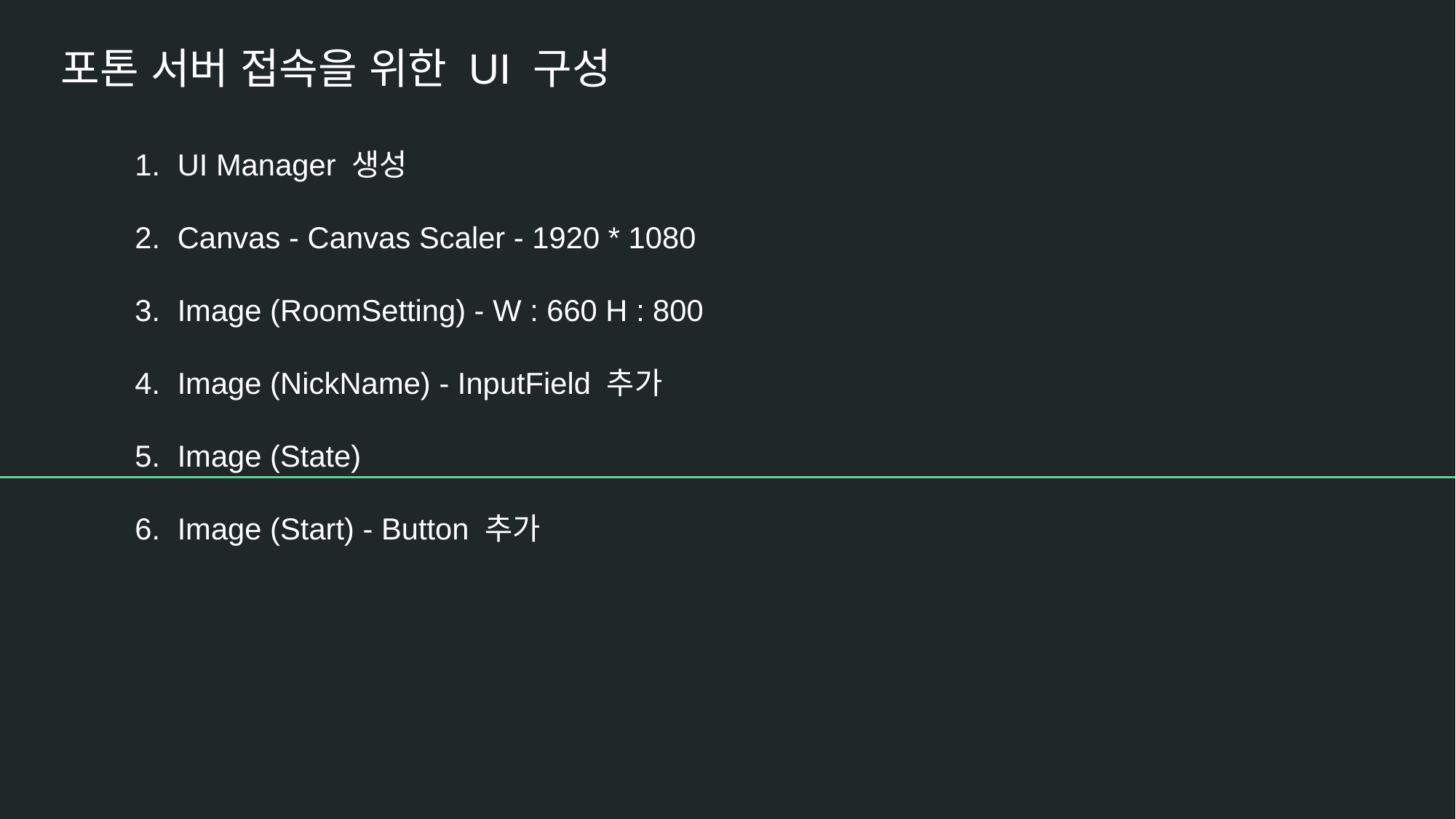

포톤 서버 접속을 위한 UI 구성
UI Manager 생성
Canvas - Canvas Scaler - 1920 * 1080
Image (RoomSetting) - W : 660 H : 800
Image (NickName) - InputField 추가
Image (State)
Image (Start) - Button 추가